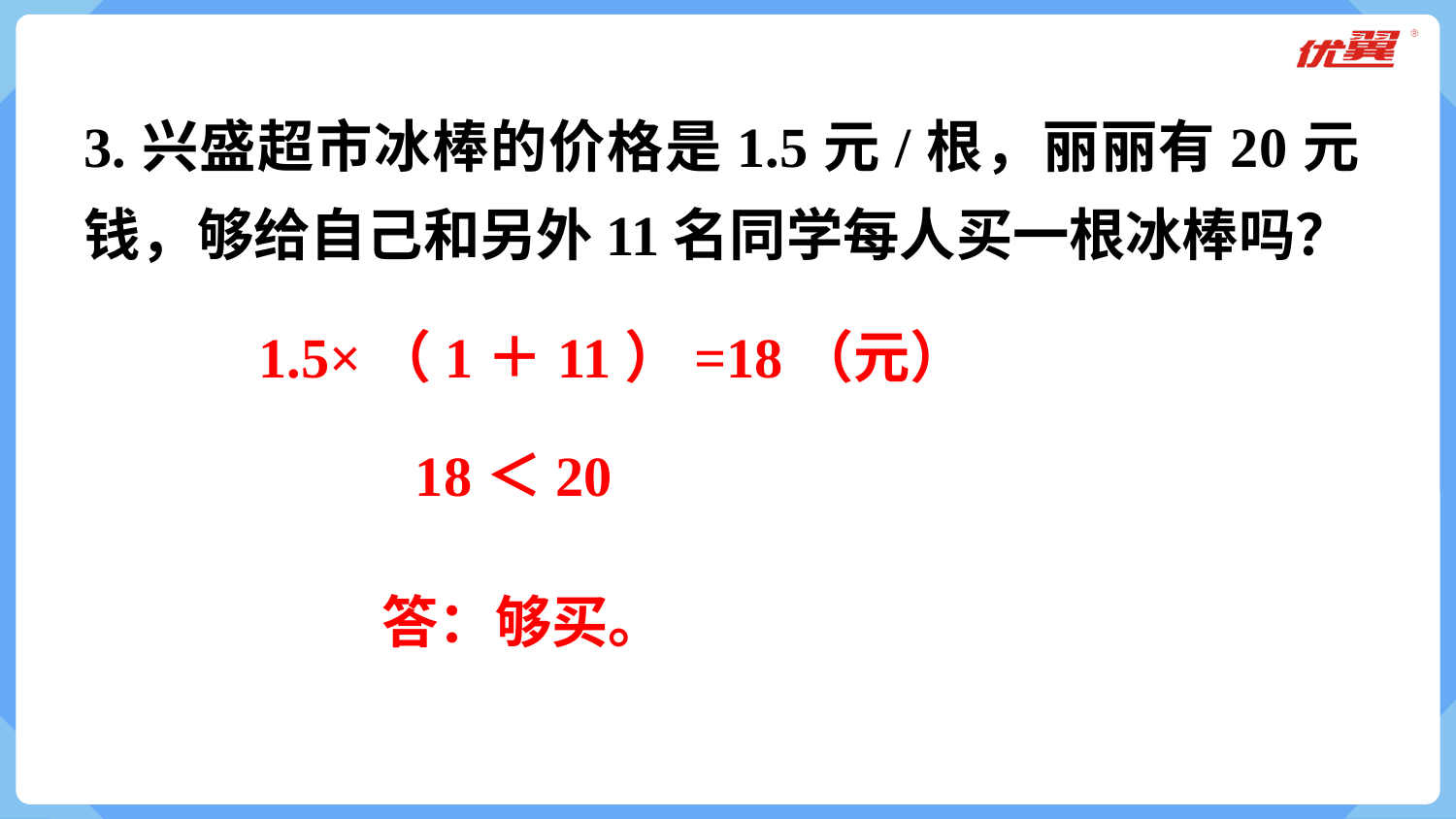

3.兴盛超市冰棒的价格是1.5元/根，丽丽有20元钱，够给自己和另外11名同学每人买一根冰棒吗？
1.5×（1＋11）=18（元）
18＜20
答：够买。